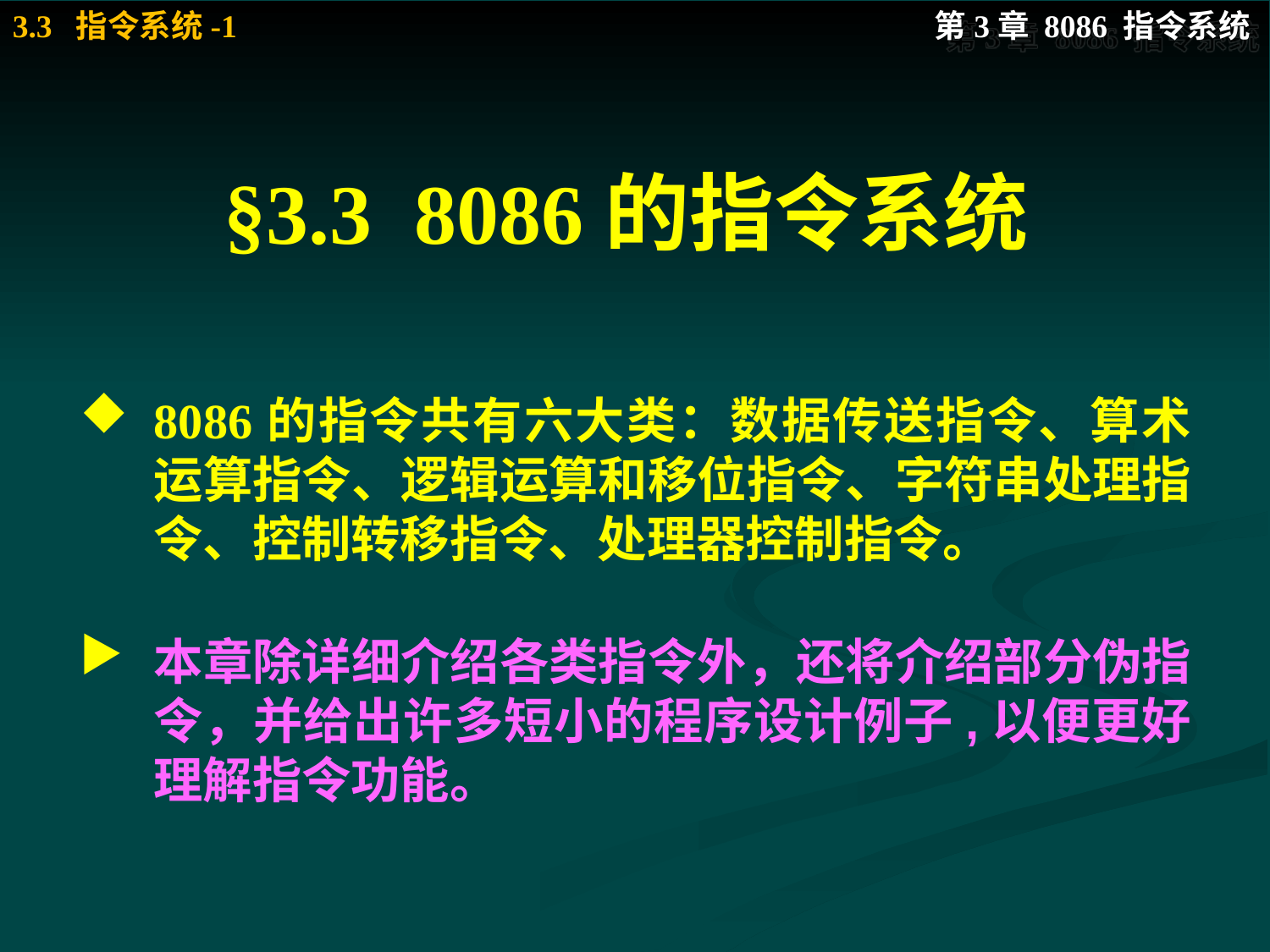

# §3.3  8086的指令系统
8086的指令共有六大类：数据传送指令、算术运算指令、逻辑运算和移位指令、字符串处理指令、控制转移指令、处理器控制指令。
本章除详细介绍各类指令外，还将介绍部分伪指令，并给出许多短小的程序设计例子,以便更好理解指令功能。